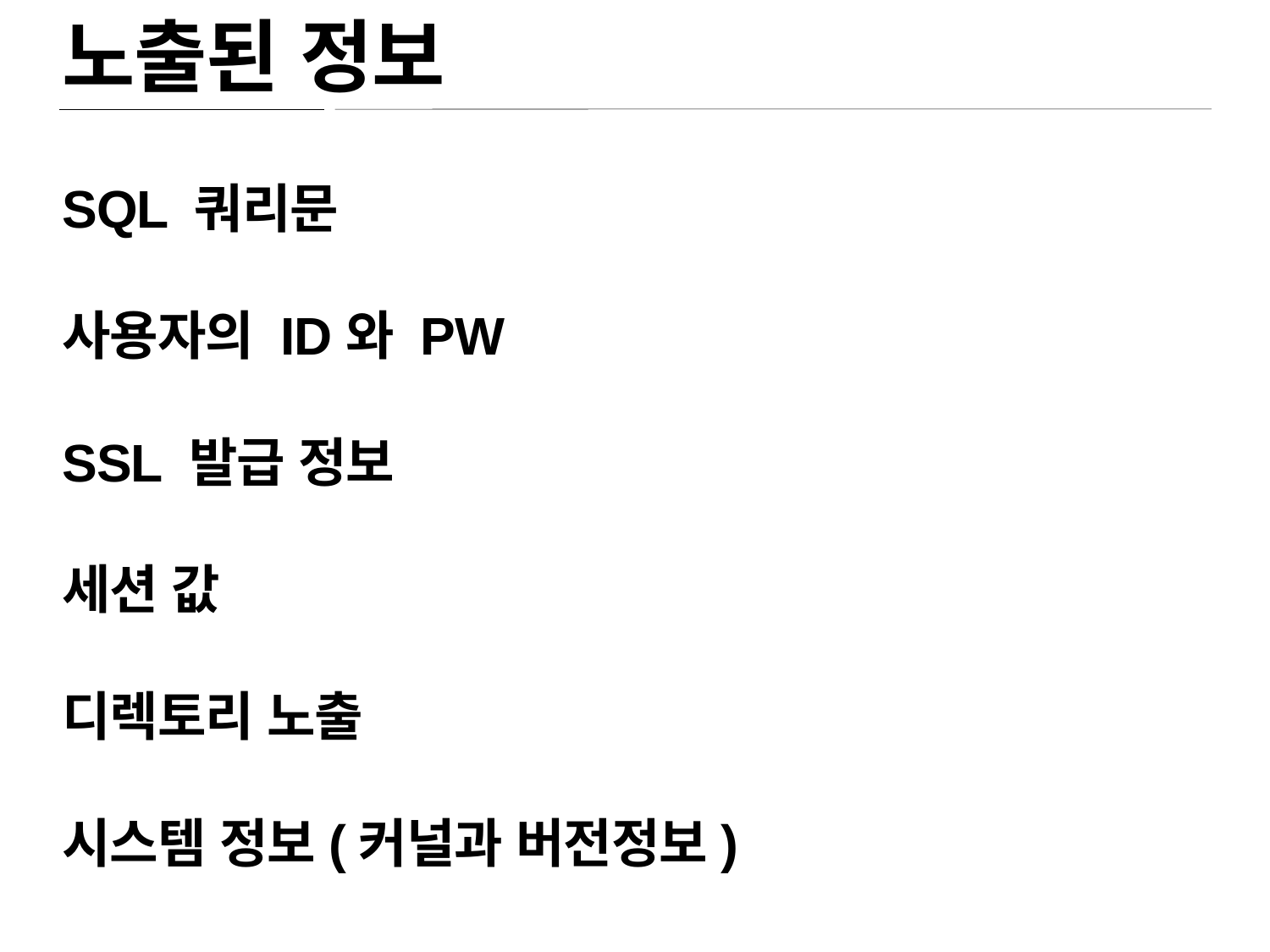

노출된 정보

SQL 쿼리문

사용자의 ID와 PW

SSL 발급 정보

세션 값

디렉토리 노출

시스템 정보(커널과 버전정보)